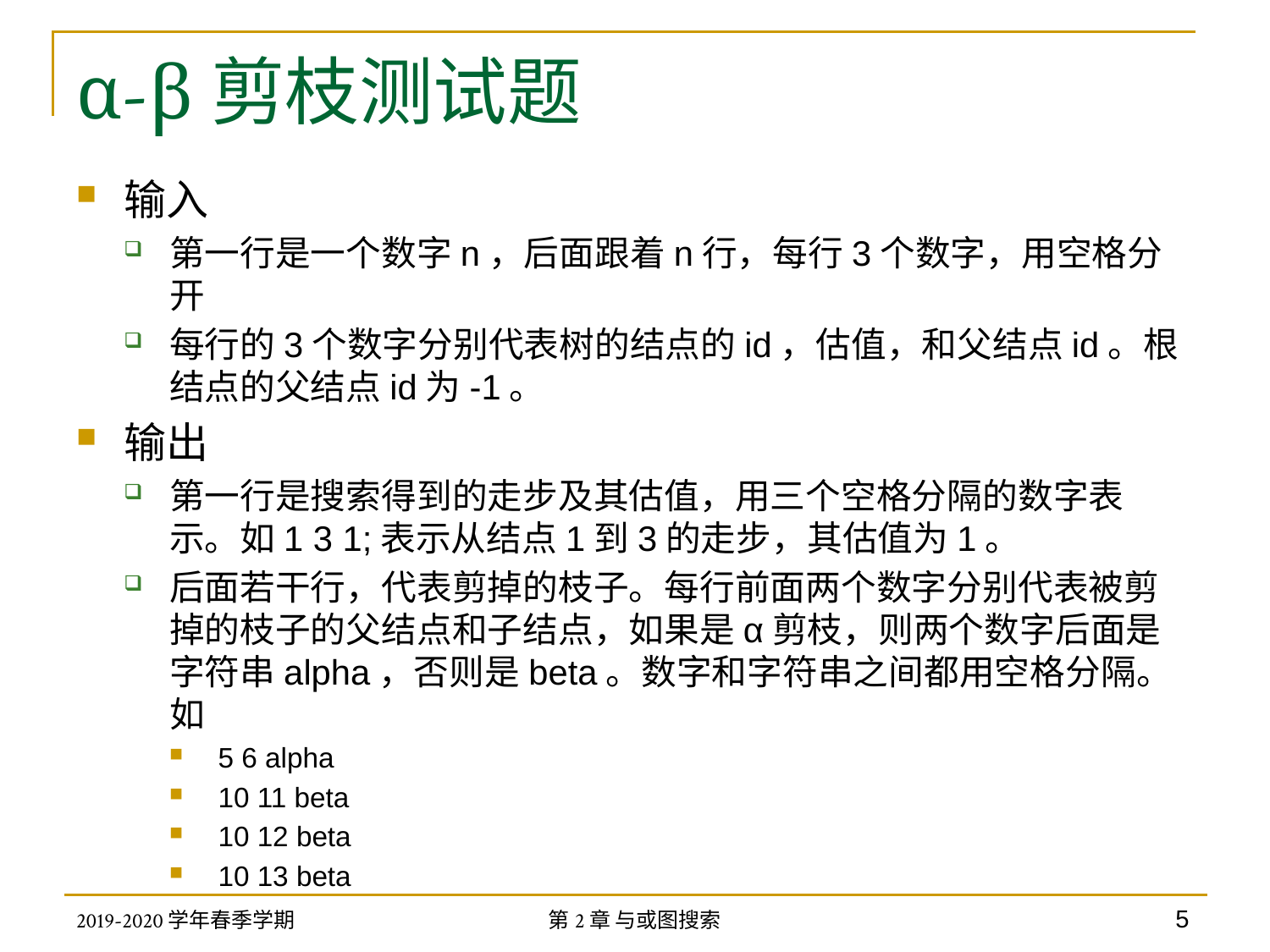

# α-β剪枝测试题
输入
第一行是一个数字n，后面跟着n行，每行3个数字，用空格分开
每行的3个数字分别代表树的结点的id，估值，和父结点id。根结点的父结点id为-1。
输出
第一行是搜索得到的走步及其估值，用三个空格分隔的数字表示。如1 3 1;表示从结点1到3的走步，其估值为1。
后面若干行，代表剪掉的枝子。每行前面两个数字分别代表被剪掉的枝子的父结点和子结点，如果是α剪枝，则两个数字后面是字符串alpha，否则是beta。数字和字符串之间都用空格分隔。如
5 6 alpha
10 11 beta
10 12 beta
10 13 beta
2019-2020学年春季学期
第2章 与或图搜索